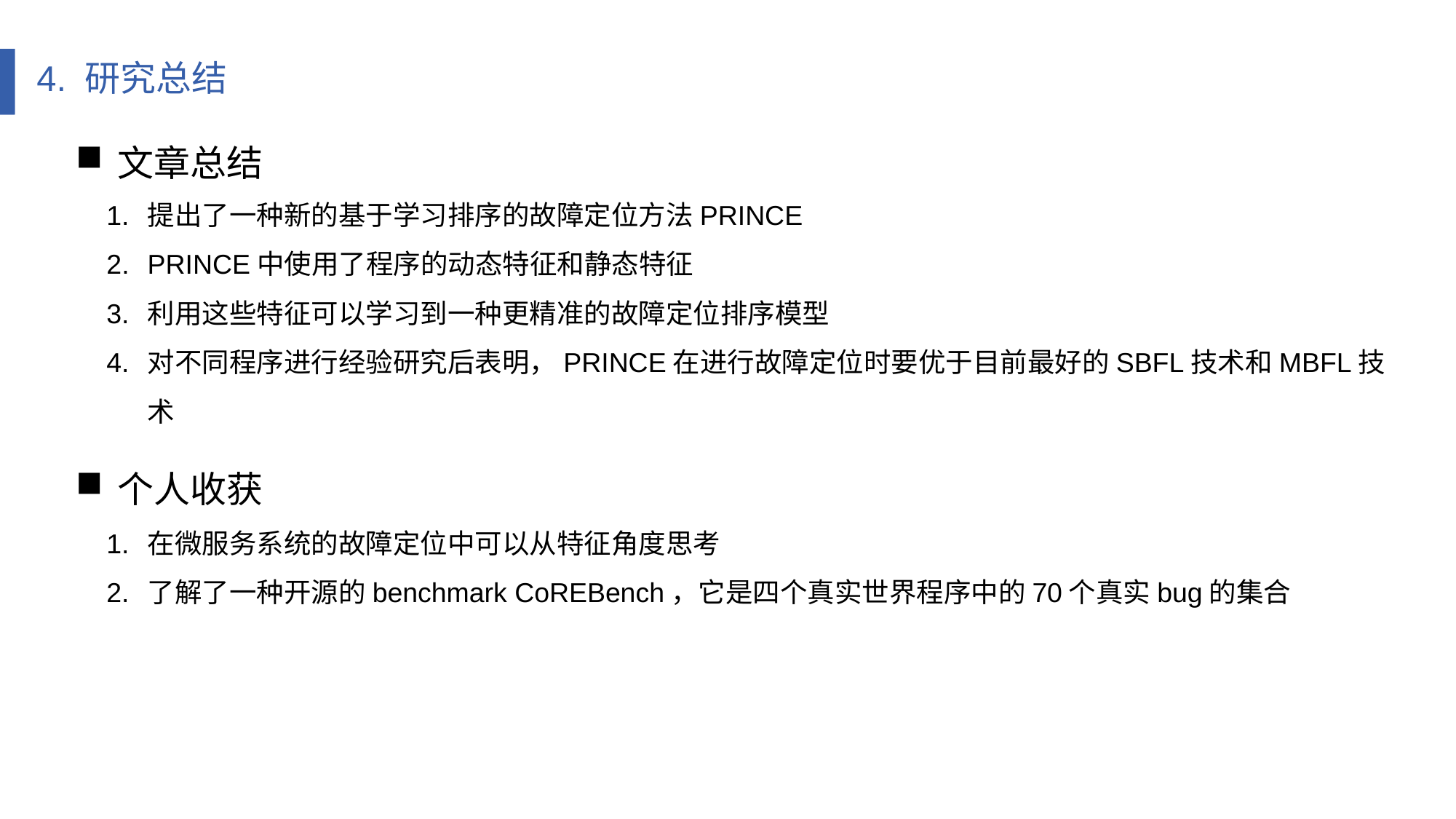

4. 研究总结
文章总结

提出了一种新的基于学习排序的故障定位方法PRINCE
PRINCE中使用了程序的动态特征和静态特征
利用这些特征可以学习到一种更精准的故障定位排序模型
对不同程序进行经验研究后表明，PRINCE在进行故障定位时要优于目前最好的SBFL技术和MBFL技术
个人收获

在微服务系统的故障定位中可以从特征角度思考
了解了一种开源的benchmark CoREBench，它是四个真实世界程序中的70个真实bug的集合